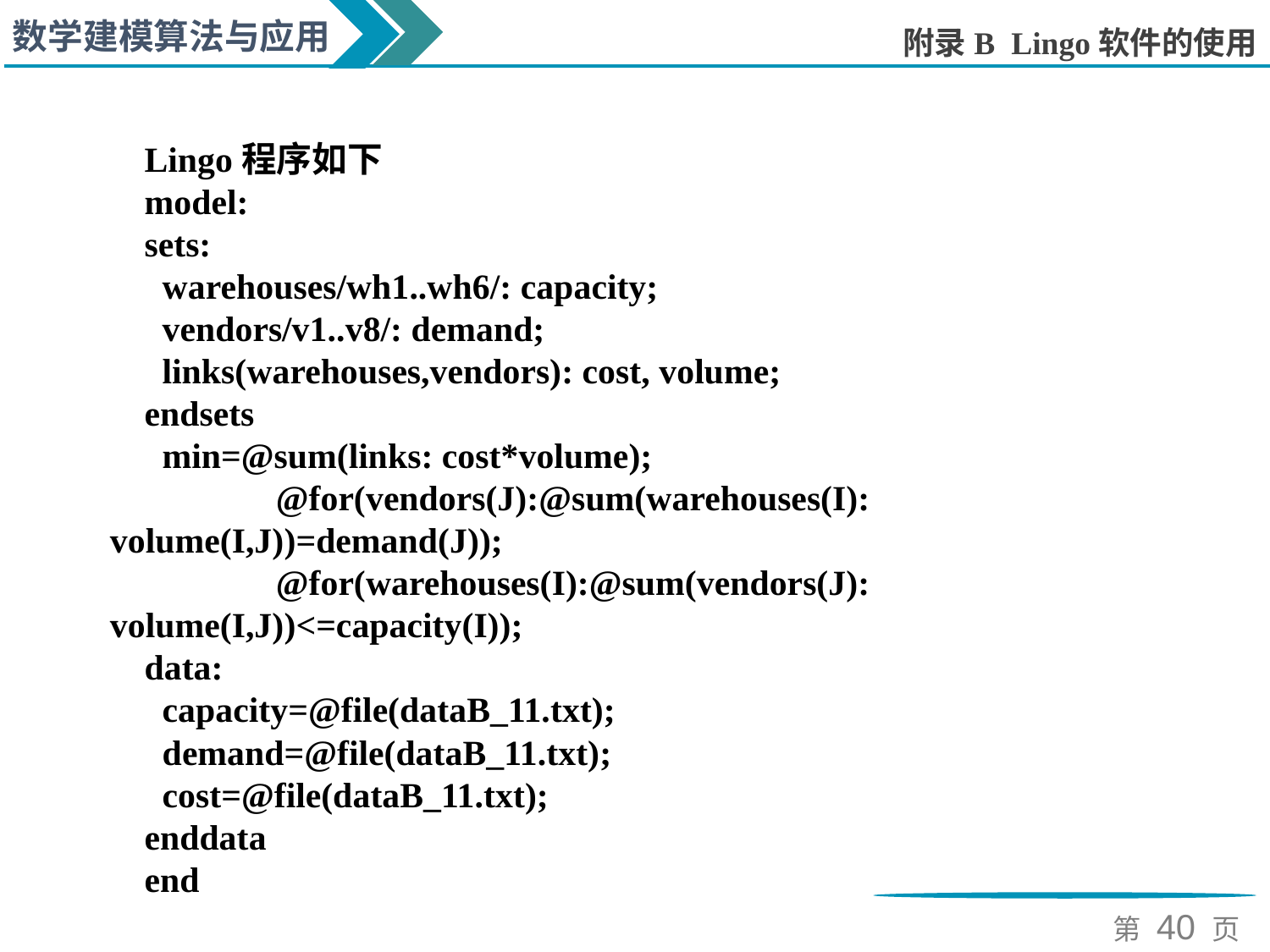

Lingo程序如下
model:
sets:
  warehouses/wh1..wh6/: capacity;
  vendors/v1..v8/: demand;
  links(warehouses,vendors): cost, volume;
endsets
  min=@sum(links: cost*volume);
  @for(vendors(J):@sum(warehouses(I): volume(I,J))=demand(J));
  @for(warehouses(I):@sum(vendors(J): volume(I,J))<=capacity(I));
data:
  capacity=@file(dataB_11.txt);
  demand=@file(dataB_11.txt);
  cost=@file(dataB_11.txt);
enddata
end